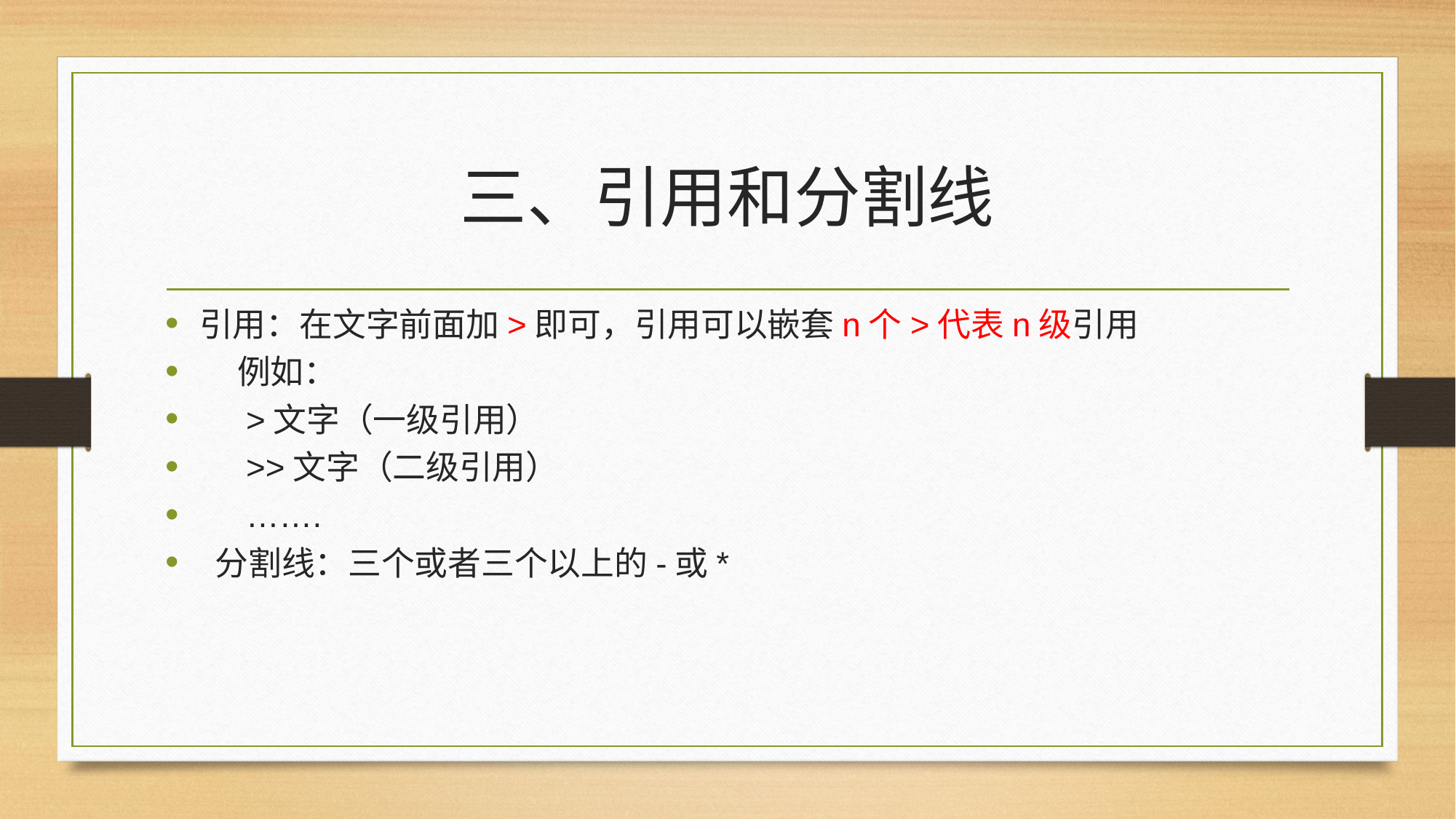

# 三、引用和分割线
引用：在文字前面加>即可，引用可以嵌套n个>代表n级引用
    例如：
     >文字（一级引用）
     >>文字（二级引用）
     …….
 分割线：三个或者三个以上的-或*